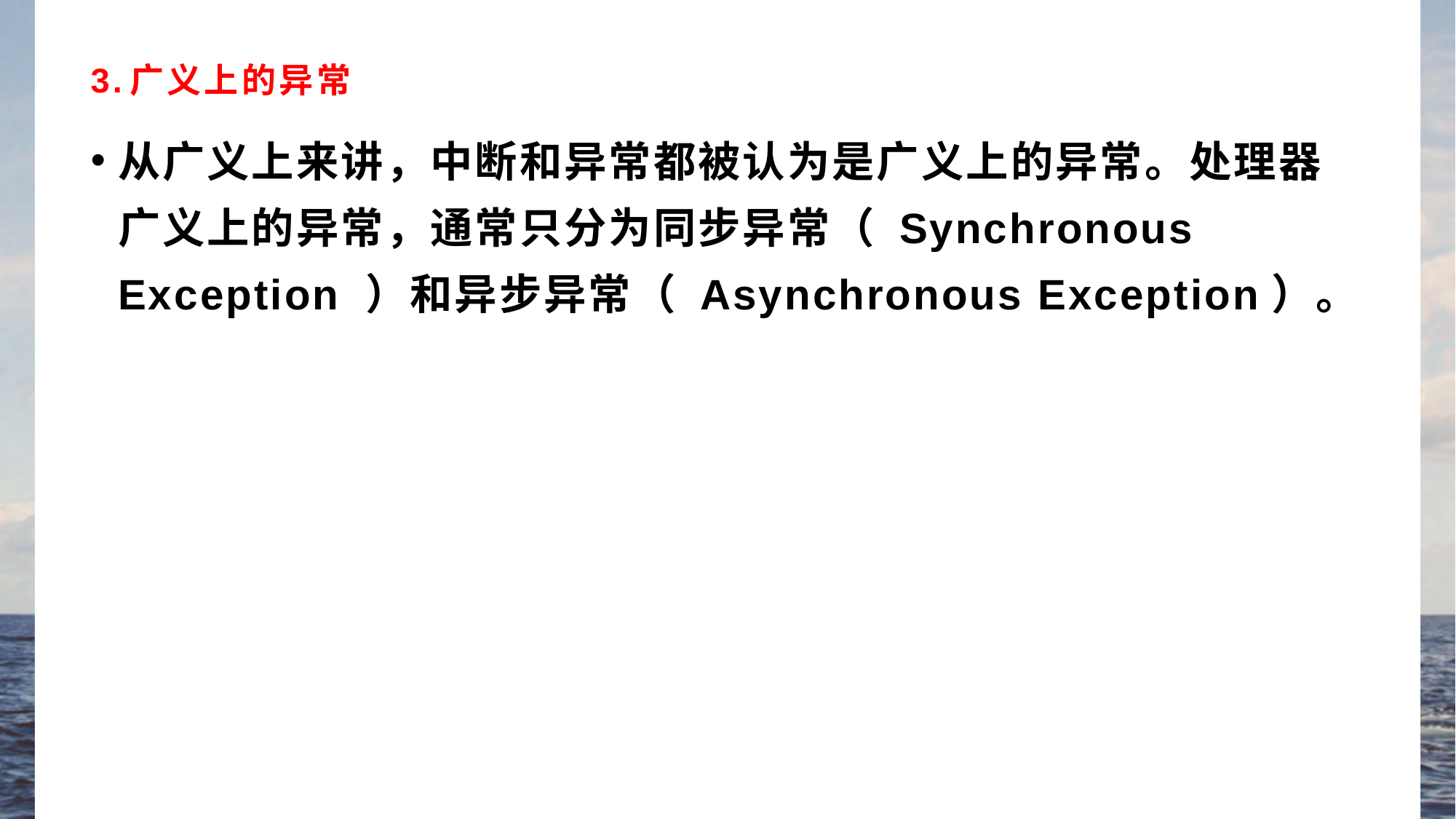

# 3.广义上的异常
从广义上来讲，中断和异常都被认为是广义上的异常。处理器广义上的异常，通常只分为同步异常（ Synchronous Exception ）和异步异常（ Asynchronous Exception）。